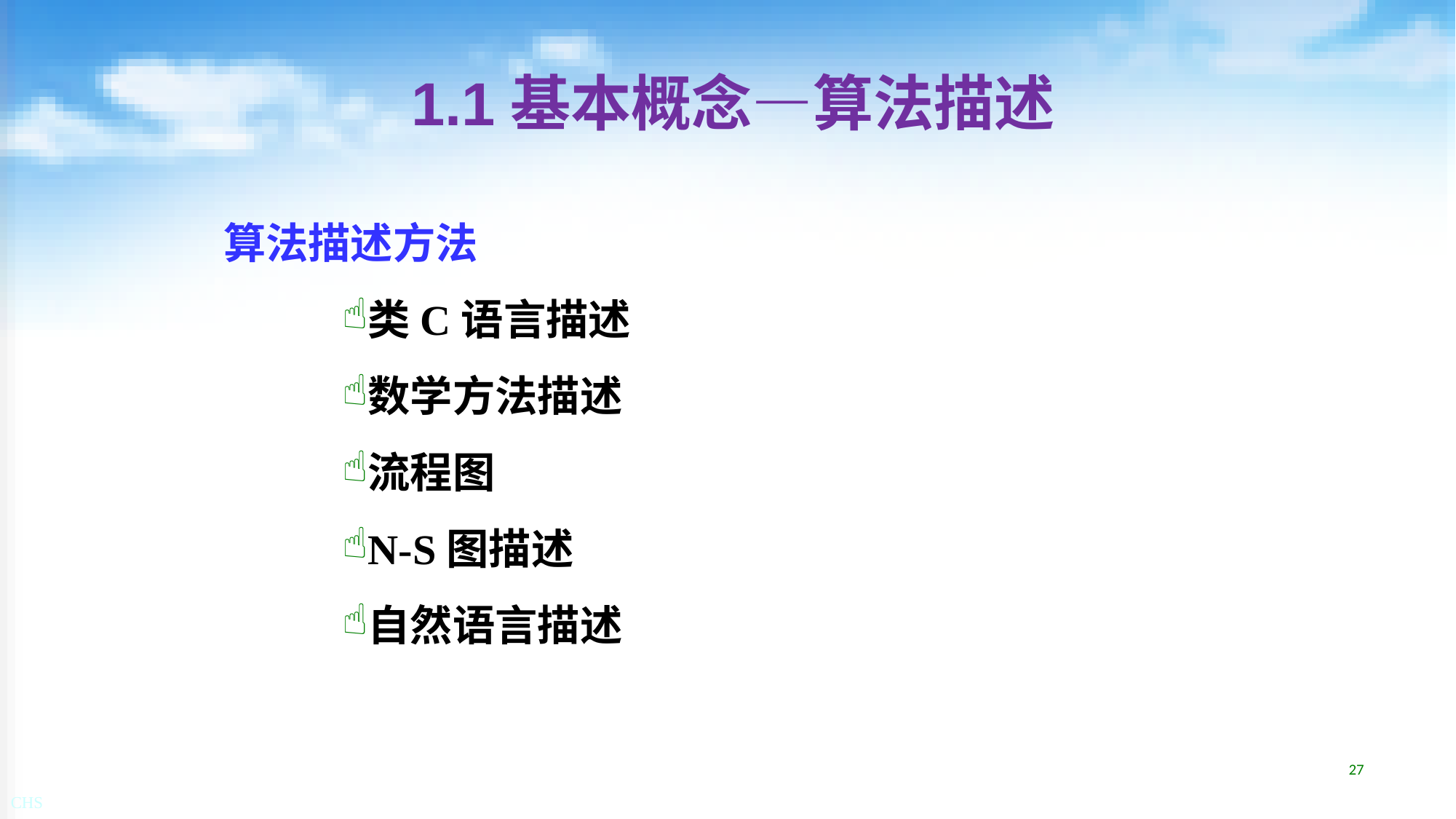

# 1.1基本概念—算法描述
算法描述方法
类C语言描述
数学方法描述
流程图
N-S图描述
自然语言描述
27